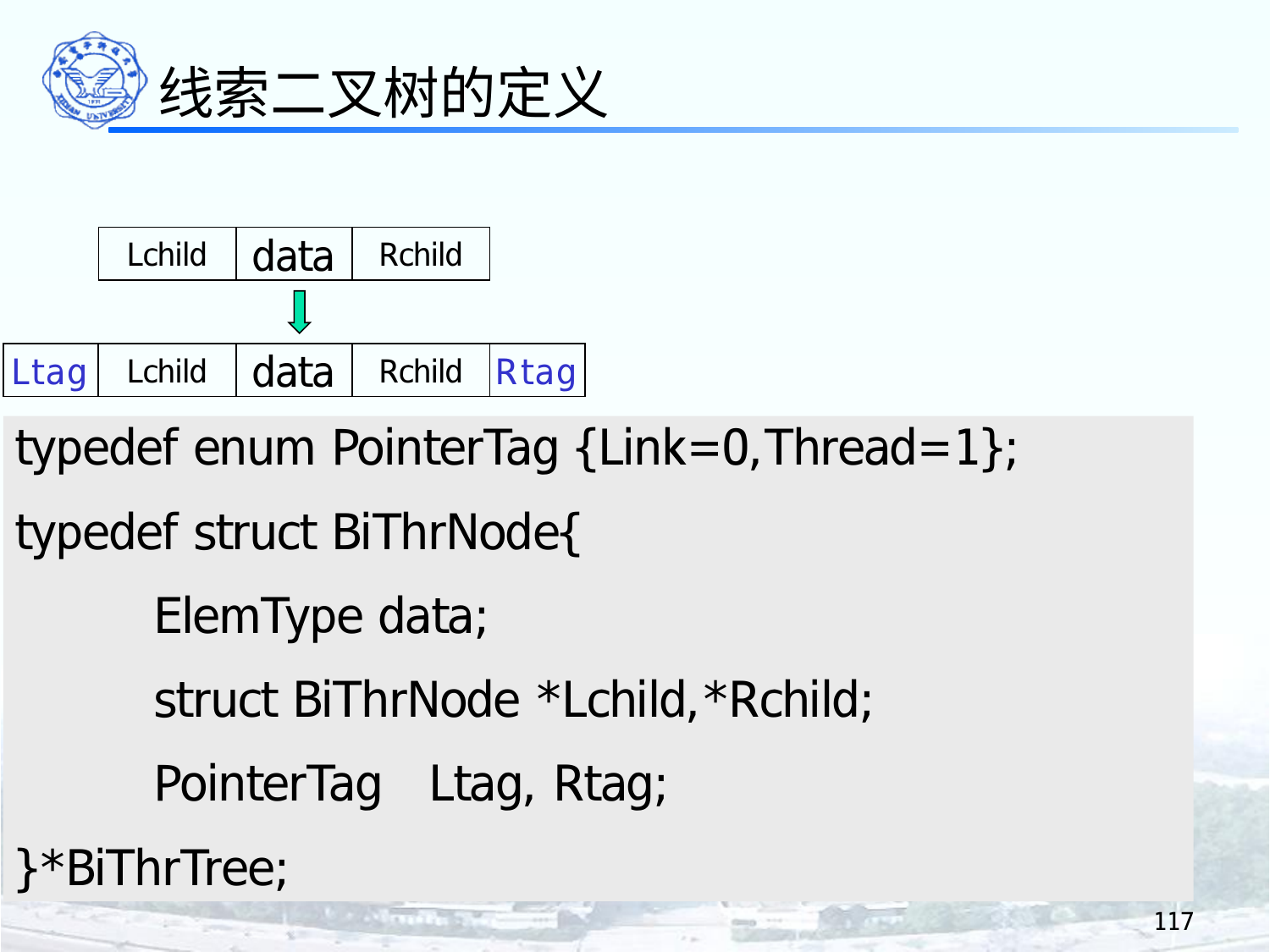

线索二叉树的定义
Lchild
data
Rchild

Ltag
Lchild
data
Rchild
Rtag
0     Lchild指向左子树根结点
typedef enum PointerTag {Link=0,Thread=1};
typedef struct BiThrNode{
         ElemType data;
         struct BiThrNode *Lchild,*Rchild;
         PointerTag   Ltag, Rtag;
}*BiThrTree;

Ltag=
1     Lchild指向前驱结点（线索）
0     Rchild指向右子树根结点

Rtag=
1     Rchild指向后继结点（线索）
117